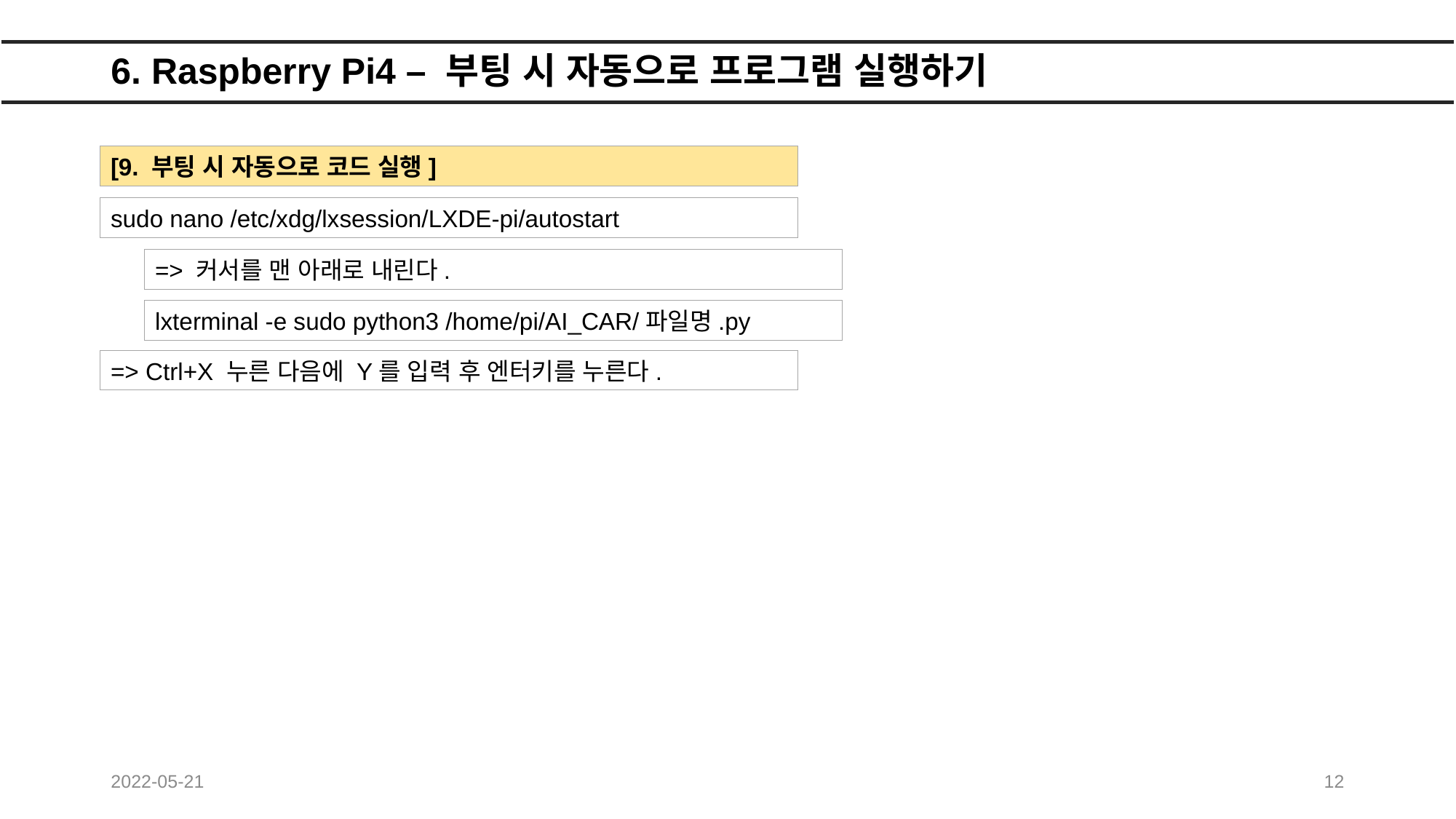

# 6. Raspberry Pi4 – 부팅 시 자동으로 프로그램 실행하기
[9. 부팅 시 자동으로 코드 실행]
sudo nano /etc/xdg/lxsession/LXDE-pi/autostart
=> 커서를 맨 아래로 내린다.
lxterminal -e sudo python3 /home/pi/AI_CAR/파일명.py
=> Ctrl+X 누른 다음에 Y를 입력 후 엔터키를 누른다.
2022-05-21
12